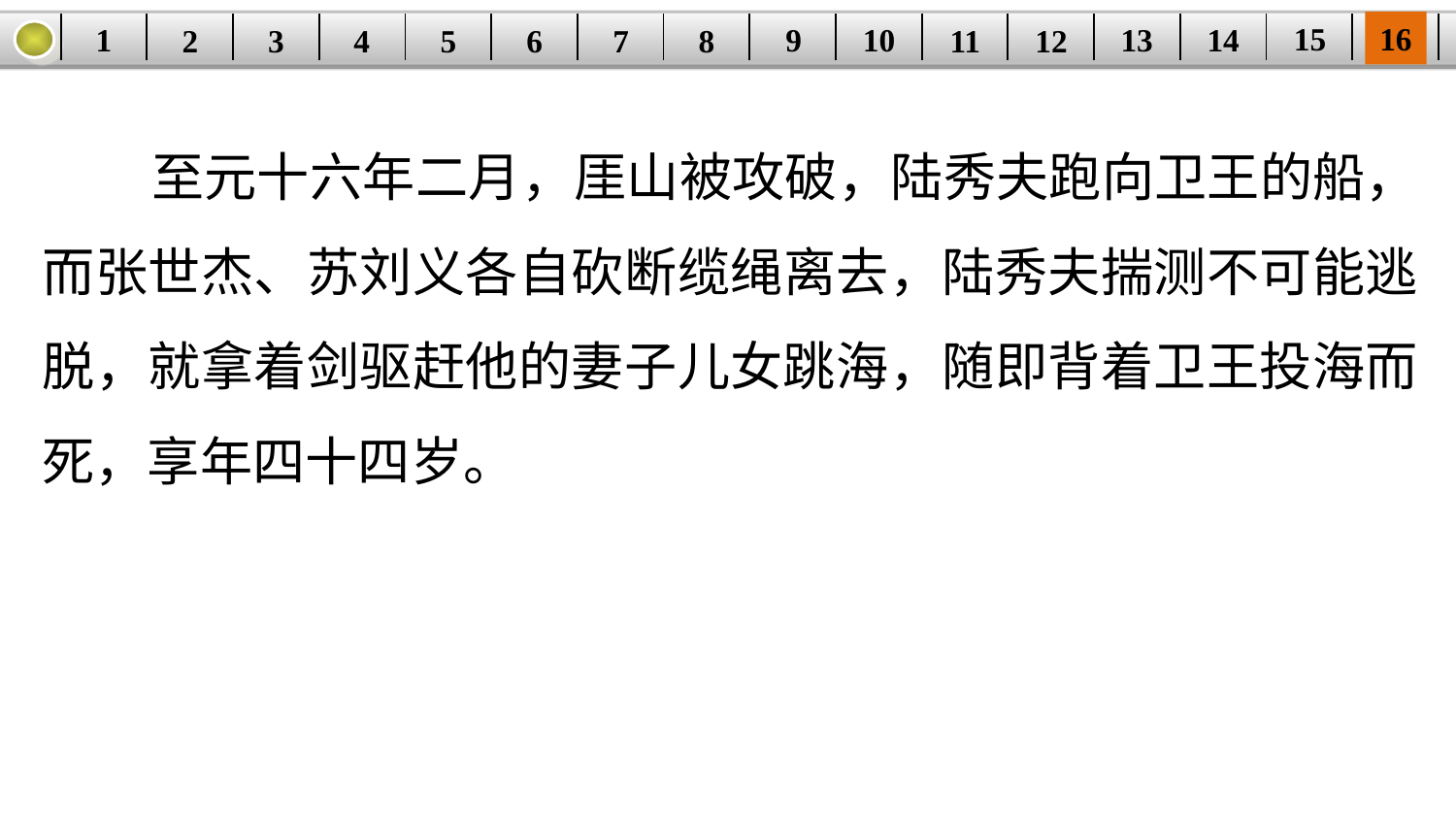

16

15
14
9
10
1
13
3
4
5
6
8
11
2
12
|  |  |  |  |  |  |  |  |  |  |  |  |  |  |  |  |
| --- | --- | --- | --- | --- | --- | --- | --- | --- | --- | --- | --- | --- | --- | --- | --- |
7

        至元十六年二月，厓山被攻破，陆秀夫跑向卫王的船，而张世杰、苏刘义各自砍断缆绳离去，陆秀夫揣测不可能逃脱，就拿着剑驱赶他的妻子儿女跳海，随即背着卫王投海而死，享年四十四岁。